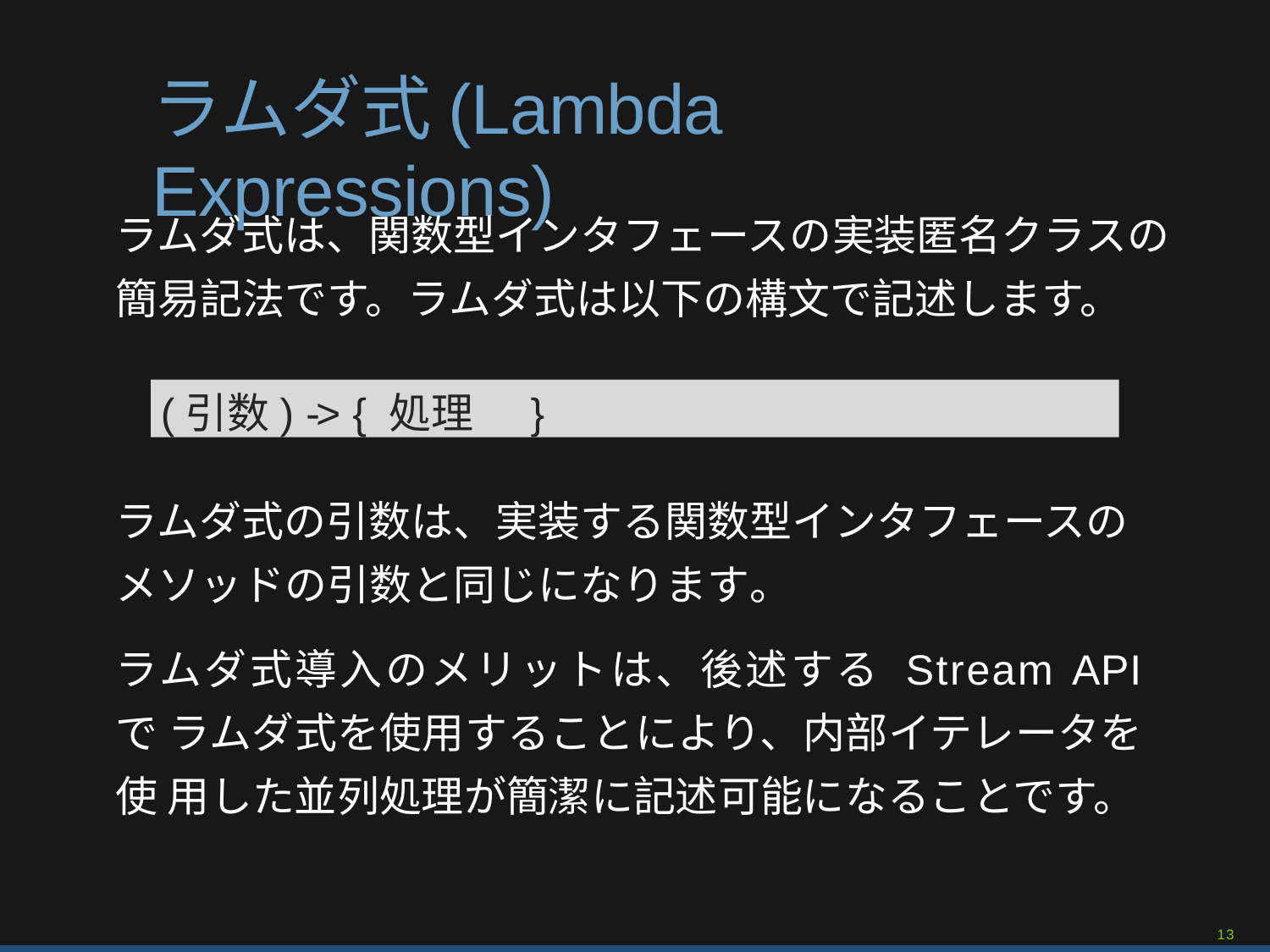

# ラムダ式(Lambda Expressions)
ラムダ式は、関数型インタフェースの実装匿名クラスの 簡易記法です。ラムダ式は以下の構文で記述します。
(引数) -> { 処理	}
ラムダ式の引数は、実装する関数型インタフェースの
メソッドの引数と同じになります。
ラムダ式導入のメリットは、後述する Stream API で ラムダ式を使用することにより、内部イテレータを使 用した並列処理が簡潔に記述可能になることです。
13